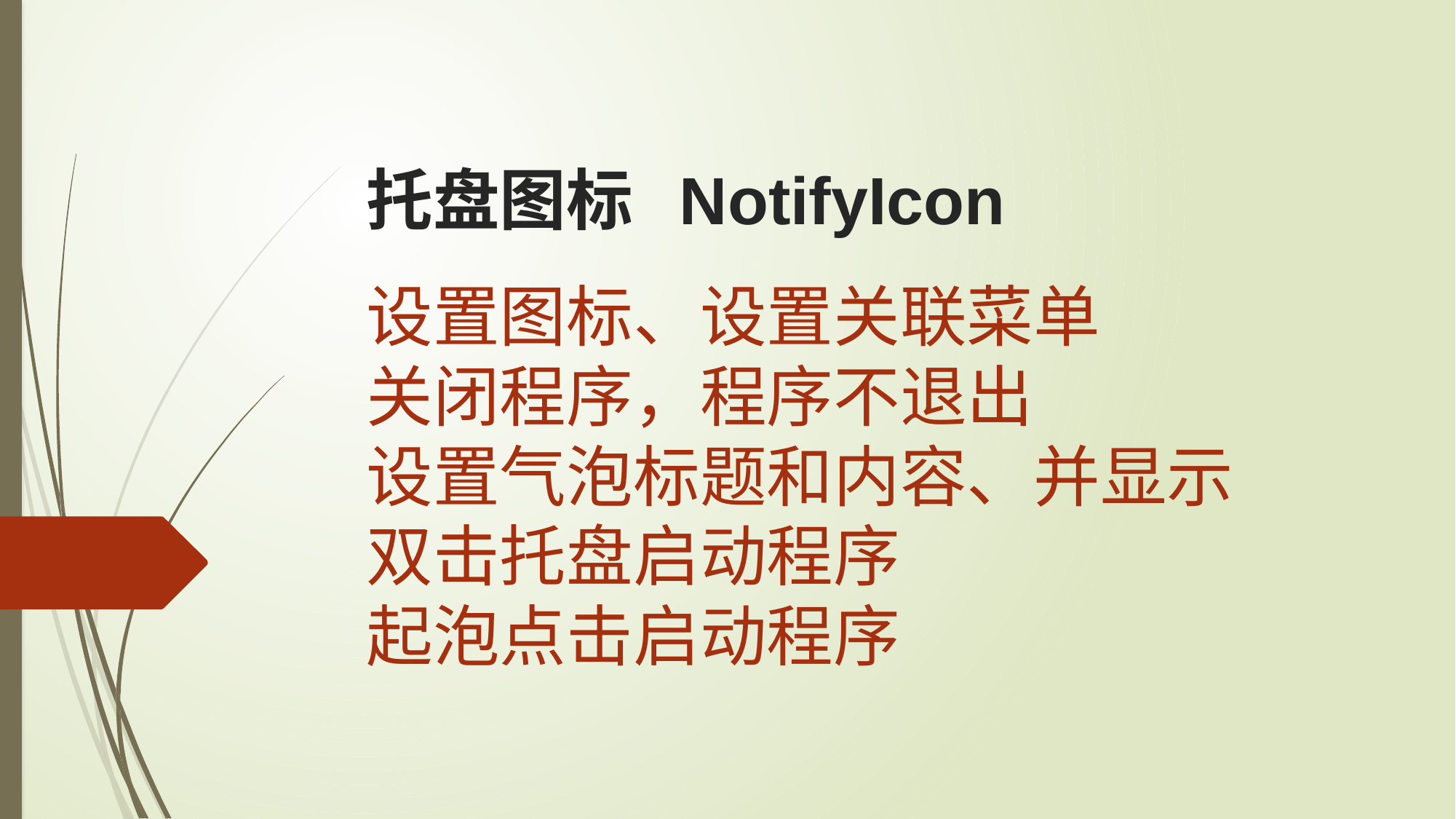

托盘图标  NotifyIcon

设置图标、设置关联菜单
关闭程序，程序不退出
设置气泡标题和内容、并显示
双击托盘启动程序
起泡点击启动程序